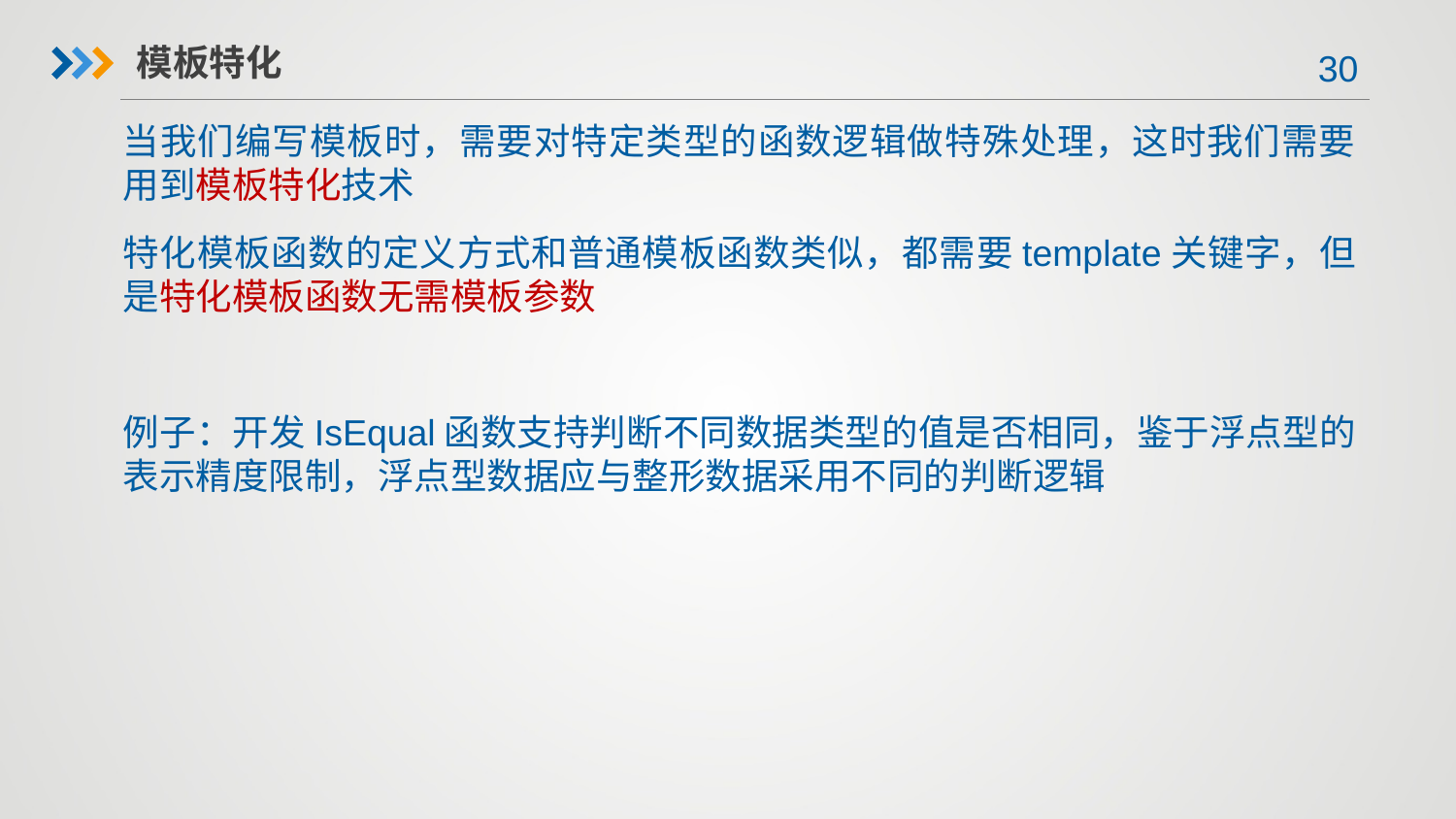

模板特化
当我们编写模板时，需要对特定类型的函数逻辑做特殊处理，这时我们需要用到模板特化技术
特化模板函数的定义方式和普通模板函数类似，都需要template关键字，但是特化模板函数无需模板参数

例子：开发IsEqual函数支持判断不同数据类型的值是否相同，鉴于浮点型的表示精度限制，浮点型数据应与整形数据采用不同的判断逻辑